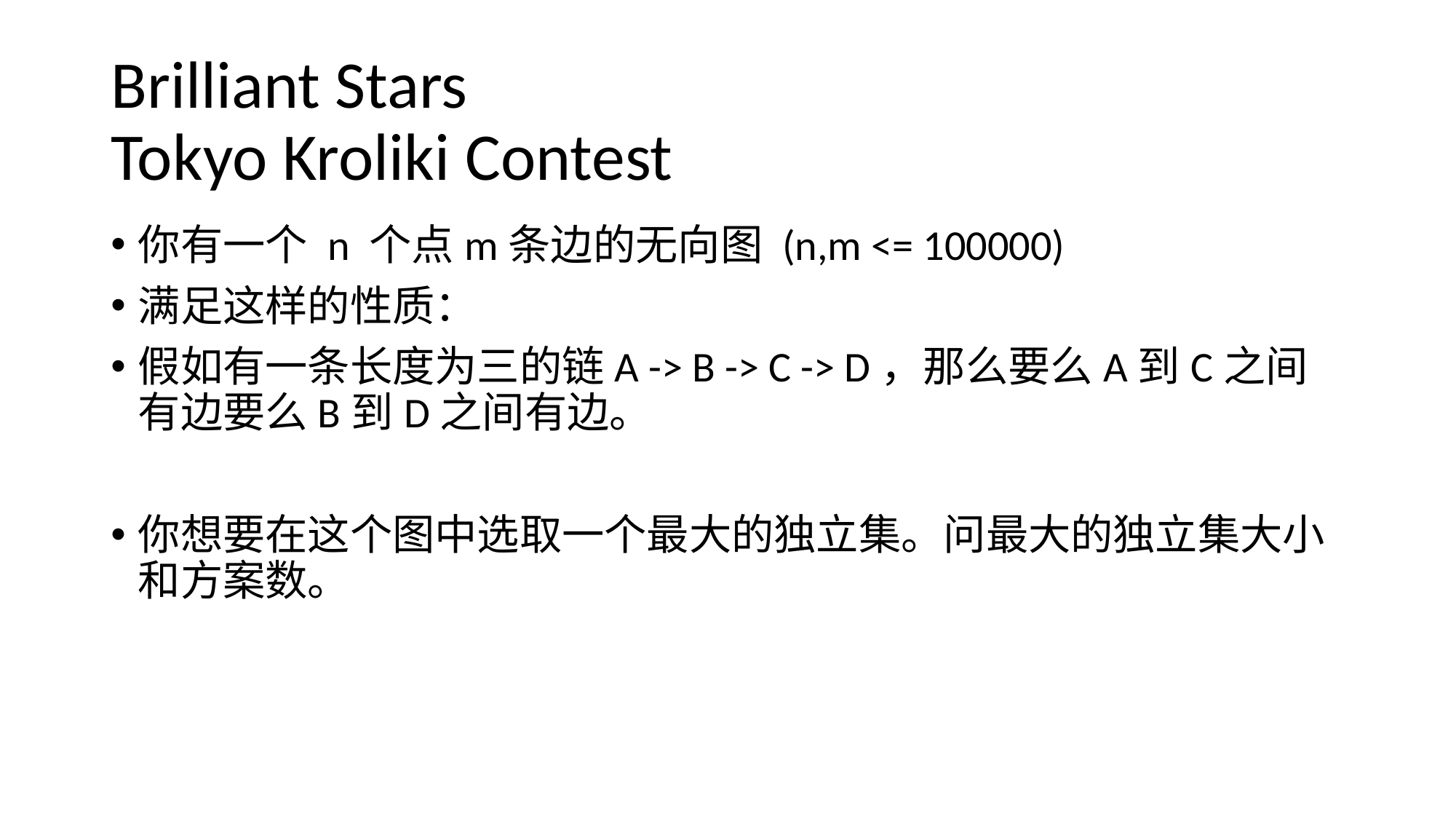

# Brilliant Stars Tokyo Kroliki Contest
你有一个 n 个点m条边的无向图 (n,m <= 100000)
满足这样的性质：
假如有一条长度为三的链A -> B -> C -> D，那么要么A到C之间有边要么B到D之间有边。

你想要在这个图中选取一个最大的独立集。问最大的独立集大小和方案数。